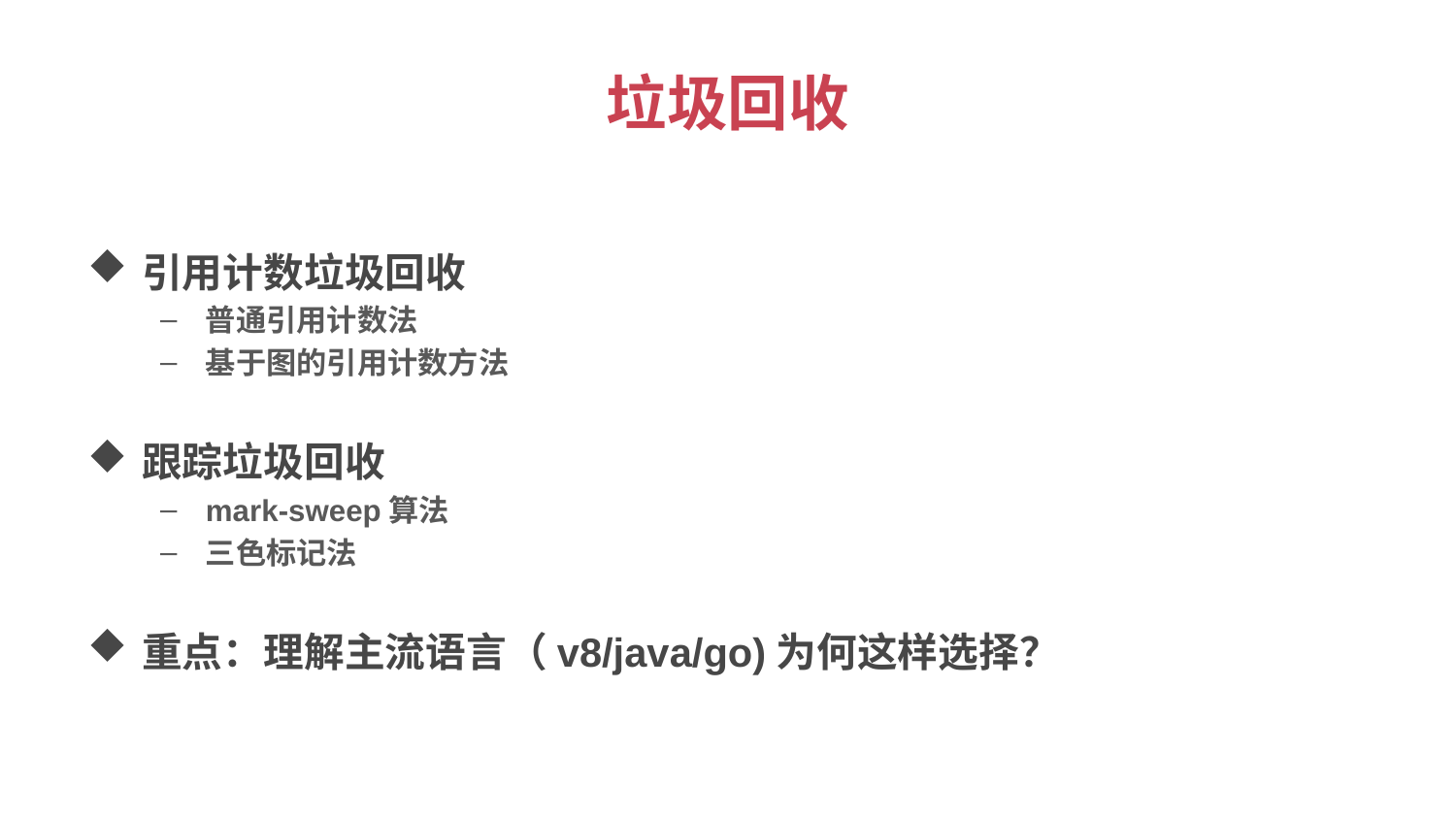

# 垃圾回收
引用计数垃圾回收
普通引用计数法
基于图的引用计数方法
跟踪垃圾回收
mark-sweep算法
三色标记法
重点：理解主流语言（v8/java/go)为何这样选择？